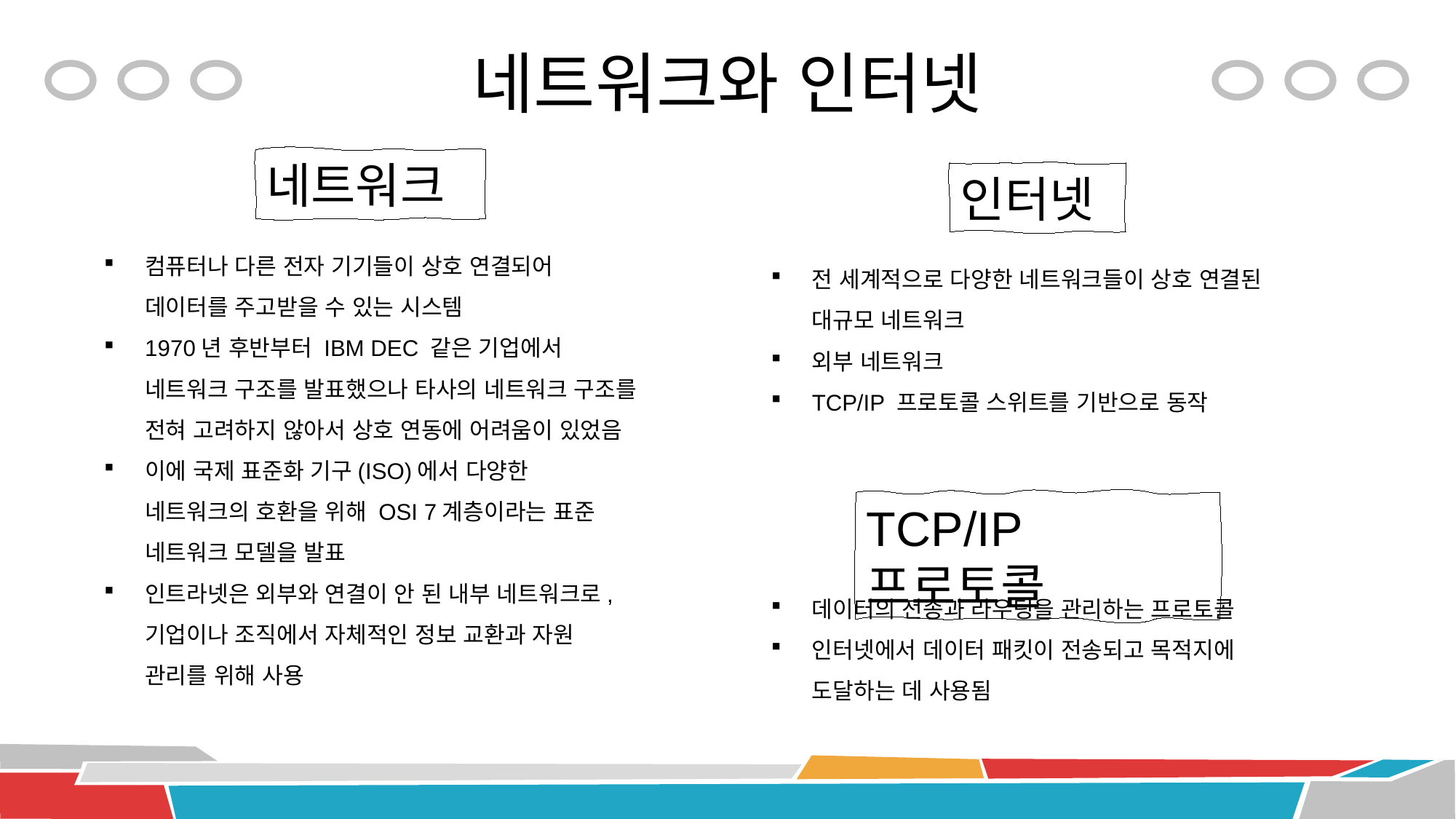

# 네트워크와 인터넷
네트워크
인터넷
컴퓨터나 다른 전자 기기들이 상호 연결되어 데이터를 주고받을 수 있는 시스템
1970년 후반부터 IBM DEC 같은 기업에서 네트워크 구조를 발표했으나 타사의 네트워크 구조를 전혀 고려하지 않아서 상호 연동에 어려움이 있었음
이에 국제 표준화 기구(ISO)에서 다양한 네트워크의 호환을 위해 OSI 7계층이라는 표준 네트워크 모델을 발표
인트라넷은 외부와 연결이 안 된 내부 네트워크로,  기업이나 조직에서 자체적인 정보 교환과 자원 관리를 위해 사용
전 세계적으로 다양한 네트워크들이 상호 연결된 대규모 네트워크
외부 네트워크
TCP/IP 프로토콜 스위트를 기반으로 동작
TCP/IP 프로토콜
데이터의 전송과 라우팅을 관리하는 프로토콜
인터넷에서 데이터 패킷이 전송되고 목적지에 도달하는 데 사용됨